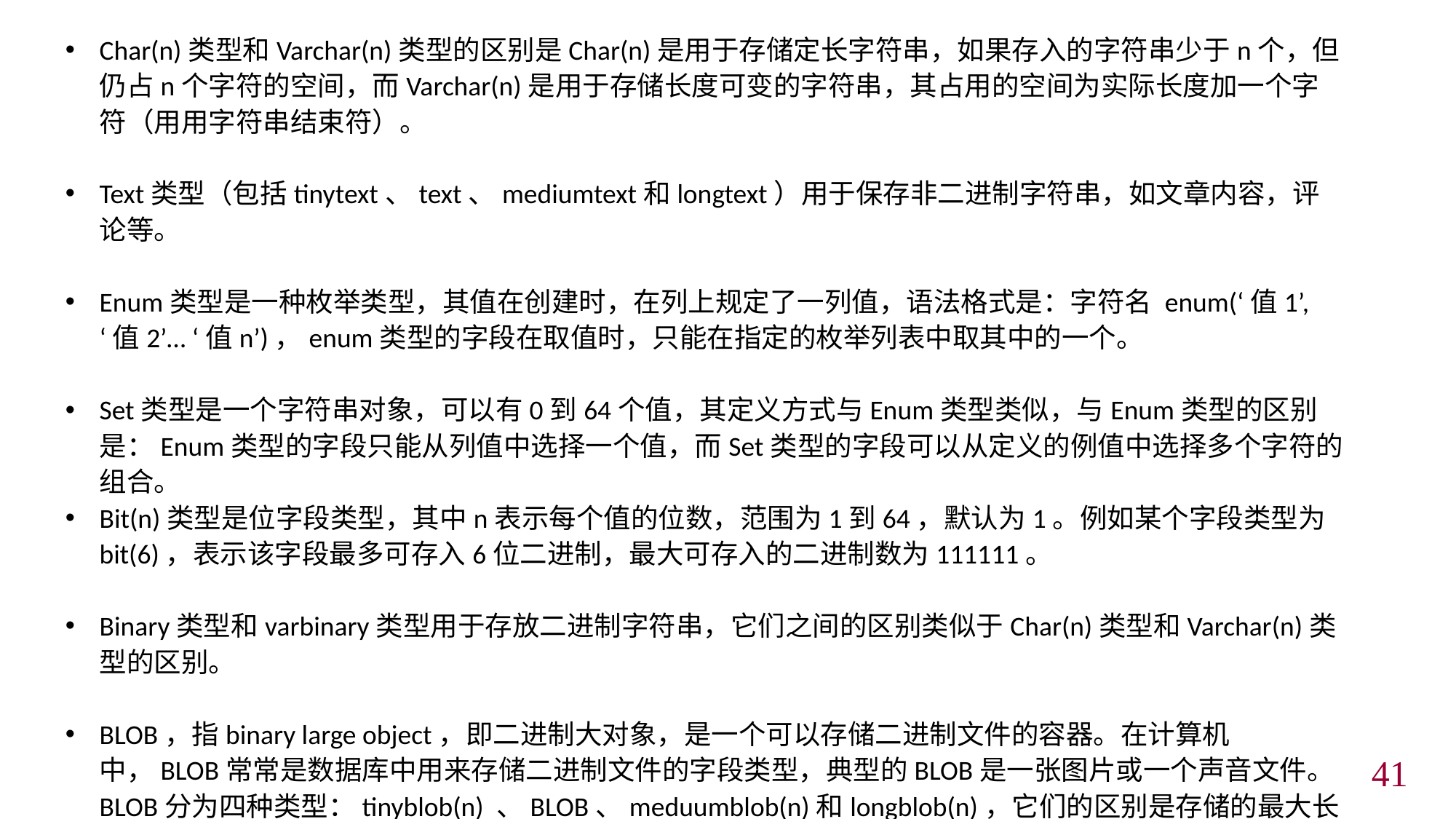

Char(n)类型和Varchar(n)类型的区别是Char(n)是用于存储定长字符串，如果存入的字符串少于n个，但仍占n个字符的空间，而Varchar(n)是用于存储长度可变的字符串，其占用的空间为实际长度加一个字符（用用字符串结束符）。

Text类型（包括tinytext、text、mediumtext和longtext）用于保存非二进制字符串，如文章内容，评论等。

Enum类型是一种枚举类型，其值在创建时，在列上规定了一列值，语法格式是：字符名 enum(‘值1’, ‘值2’… ‘值n’)，enum类型的字段在取值时，只能在指定的枚举列表中取其中的一个。

Set类型是一个字符串对象，可以有0到64个值，其定义方式与Enum类型类似，与Enum类型的区别是：Enum类型的字段只能从列值中选择一个值，而Set类型的字段可以从定义的例值中选择多个字符的组合。
Bit(n)类型是位字段类型，其中n表示每个值的位数，范围为1到64，默认为1。例如某个字段类型为bit(6)，表示该字段最多可存入6位二进制，最大可存入的二进制数为111111。

Binary类型和varbinary类型用于存放二进制字符串，它们之间的区别类似于Char(n)类型和Varchar(n)类型的区别。

BLOB，指binary large object，即二进制大对象，是一个可以存储二进制文件的容器。在计算机中，BLOB常常是数据库中用来存储二进制文件的字段类型，典型的BLOB是一张图片或一个声音文件。BLOB分为四种类型：tinyblob(n) 、BLOB、meduumblob(n)和longblob(n)，它们的区别是存储的最大长度不同。
41